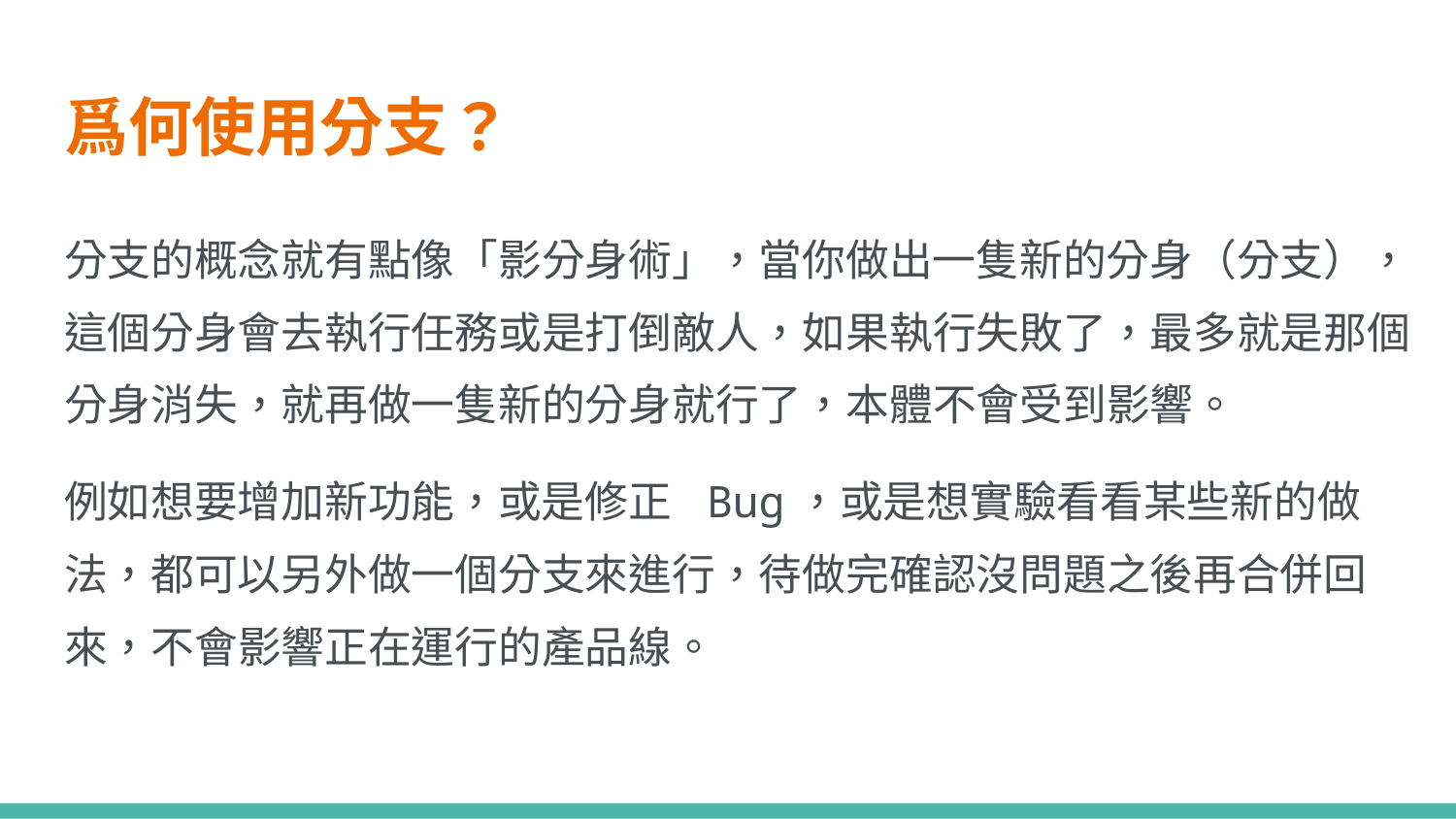

# 爲何使用分支？
分支的概念就有點像「影分身術」，當你做出一隻新的分身（分支），這個分身會去執行任務或是打倒敵人，如果執行失敗了，最多就是那個分身消失，就再做一隻新的分身就行了，本體不會受到影響。
例如想要增加新功能，或是修正 Bug，或是想實驗看看某些新的做法，都可以另外做一個分支來進行，待做完確認沒問題之後再合併回來，不會影響正在運行的產品線。